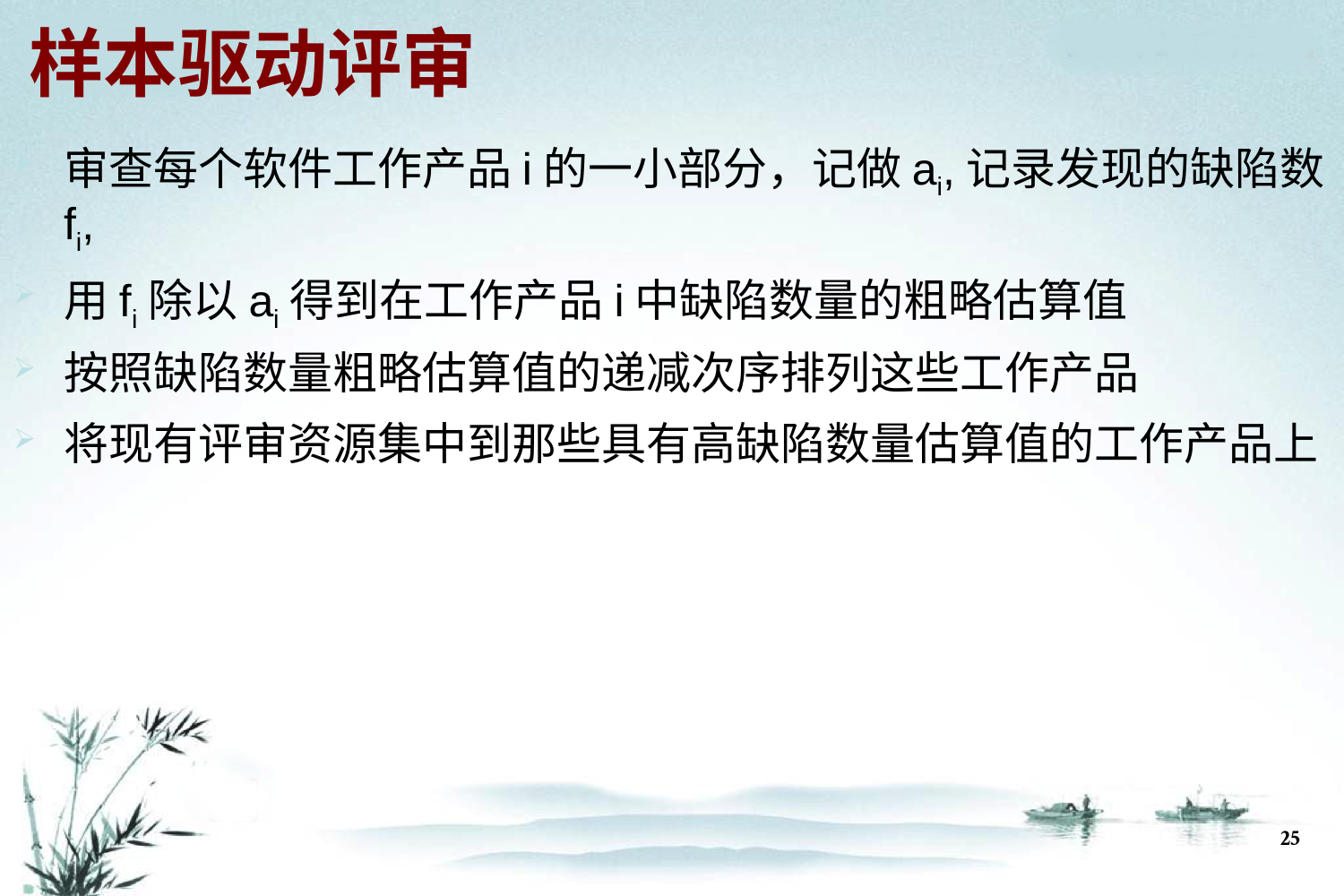

# 样本驱动评审
审查每个软件工作产品i的一小部分，记做ai,记录发现的缺陷数fi,
用fi除以ai得到在工作产品i中缺陷数量的粗略估算值
按照缺陷数量粗略估算值的递减次序排列这些工作产品
将现有评审资源集中到那些具有高缺陷数量估算值的工作产品上
25